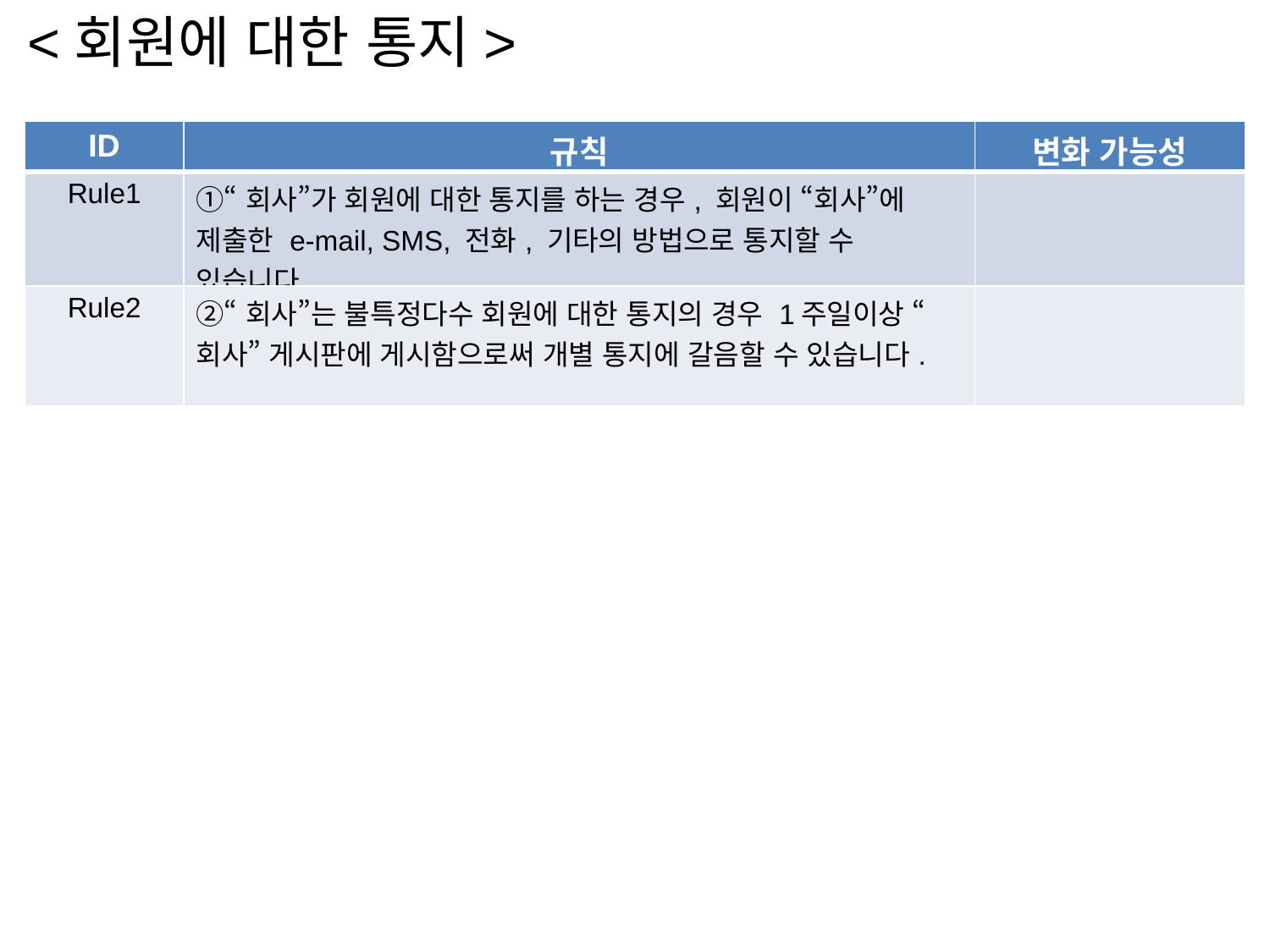

<회원에 대한 통지>
| ID | 규칙 | 변화 가능성 |
| --- | --- | --- |
| Rule1 | ①“회사”가 회원에 대한 통지를 하는 경우, 회원이 “회사”에 제출한 e-mail, SMS, 전화, 기타의 방법으로 통지할 수 있습니다. |  |
| Rule2 | ②“회사”는 불특정다수 회원에 대한 통지의 경우 1주일이상 “회사” 게시판에 게시함으로써 개별 통지에 갈음할 수 있습니다. |  |